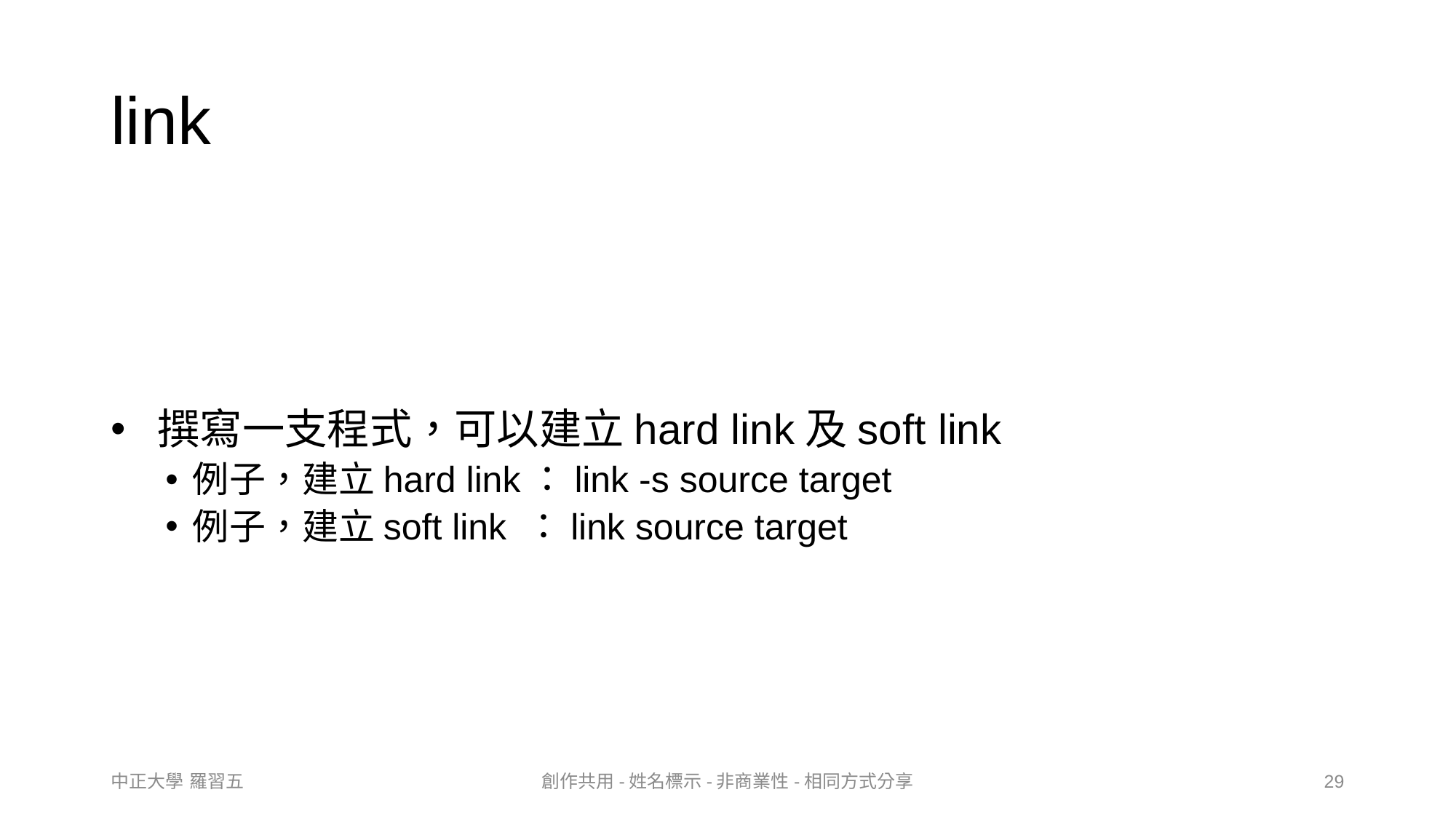

link
 撰寫一支程式，可以建立hard link及soft link
例子，建立hard link：link -s source target
例子，建立soft link ：link source target
中正大學 羅習五
創作共用-姓名標示-非商業性-相同方式分享
29